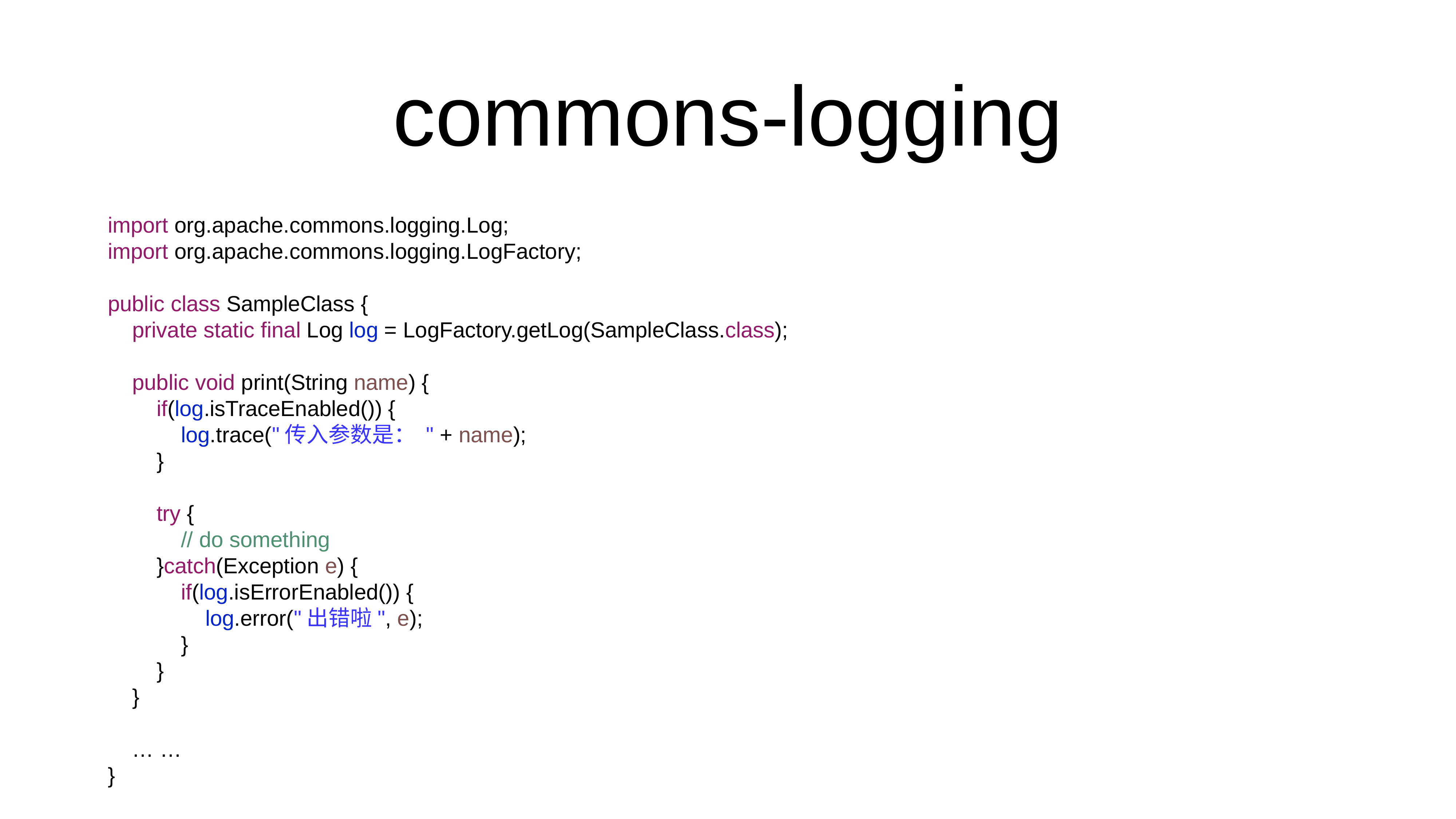

# commons-logging
import org.apache.commons.logging.Log;
import org.apache.commons.logging.LogFactory;

public class SampleClass {
    private static final Log log = LogFactory.getLog(SampleClass.class);

    public void print(String name) {
        if(log.isTraceEnabled()) {
            log.trace("传入参数是： " + name);
        }

        try {
            // do something
        }catch(Exception e) {
            if(log.isErrorEnabled()) {
                log.error("出错啦", e);
            }
        }
    }

    … …
}